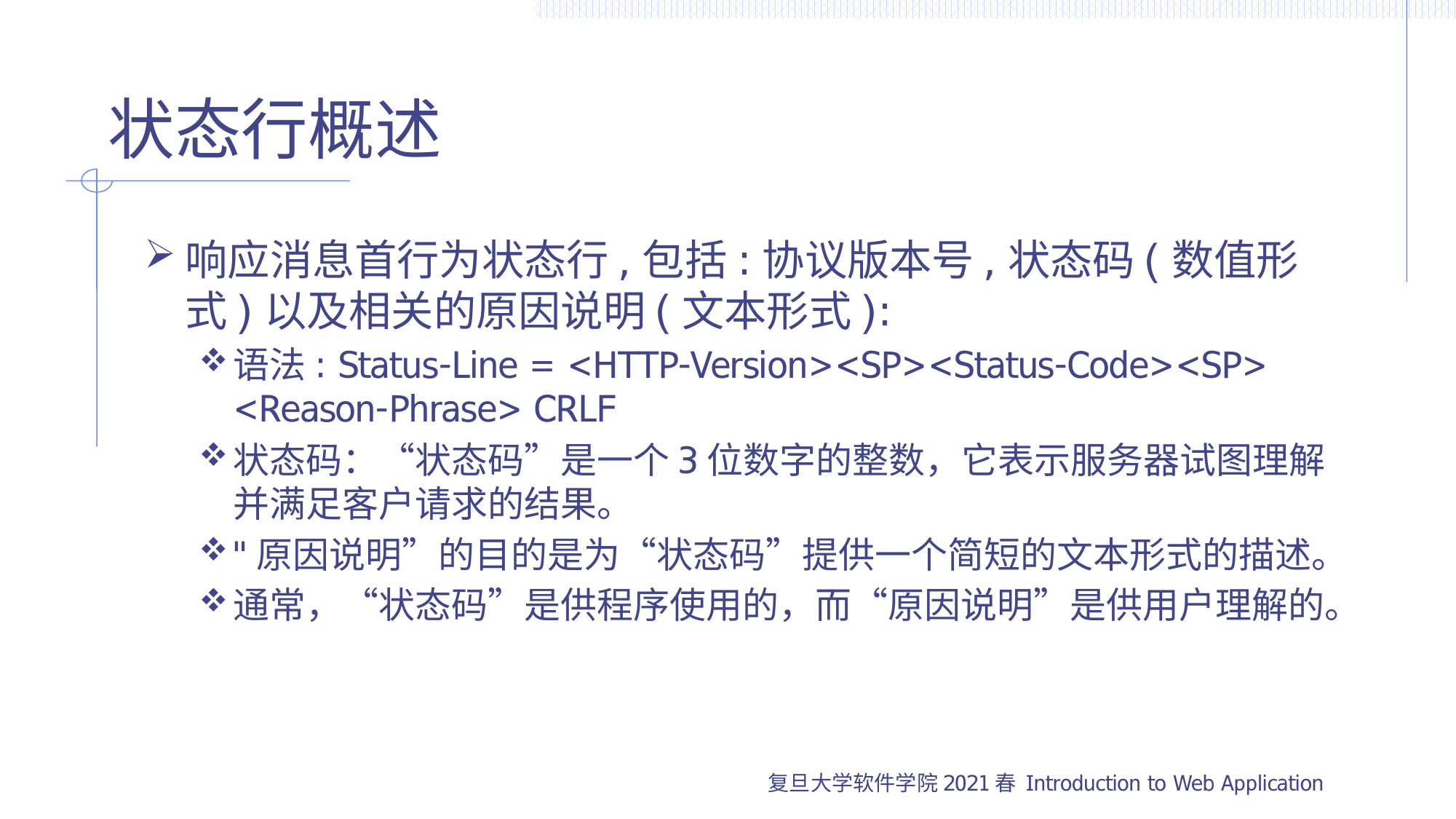

# 状态行概述
响应消息首行为状态行,包括:协议版本号,状态码(数值形式)以及相关的原因说明(文本形式):
语法: Status-Line = <HTTP-Version><SP><Status-Code><SP> <Reason-Phrase> CRLF
状态码：“状态码”是一个3位数字的整数，它表示服务器试图理解并满足客户请求的结果。
"原因说明”的目的是为“状态码”提供一个简短的文本形式的描述。
通常，“状态码”是供程序使用的，而“原因说明”是供用户理解的。